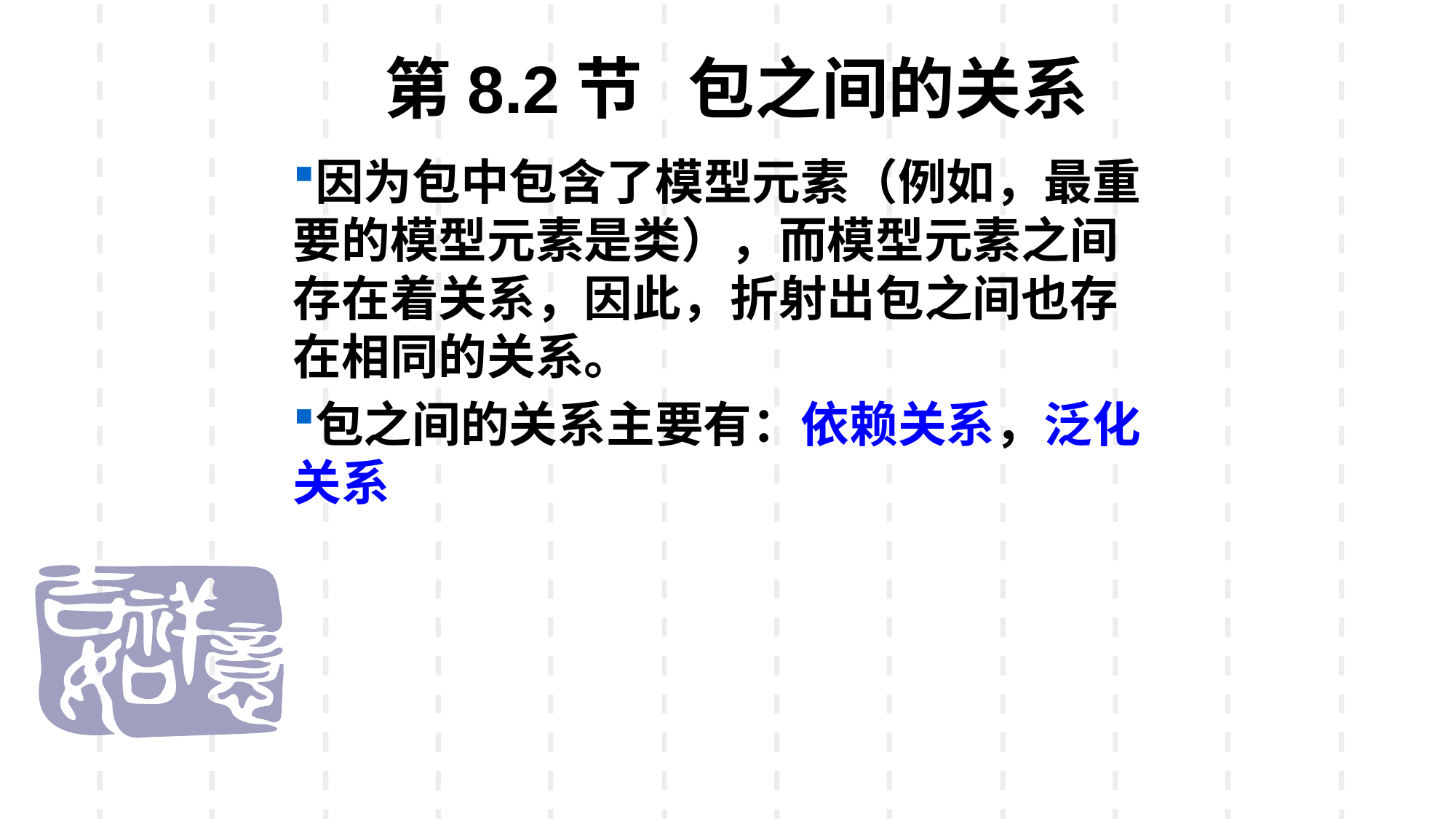

# 第8.2节   包之间的关系
因为包中包含了模型元素（例如，最重要的模型元素是类），而模型元素之间存在着关系，因此，折射出包之间也存在相同的关系。
包之间的关系主要有：依赖关系，泛化关系